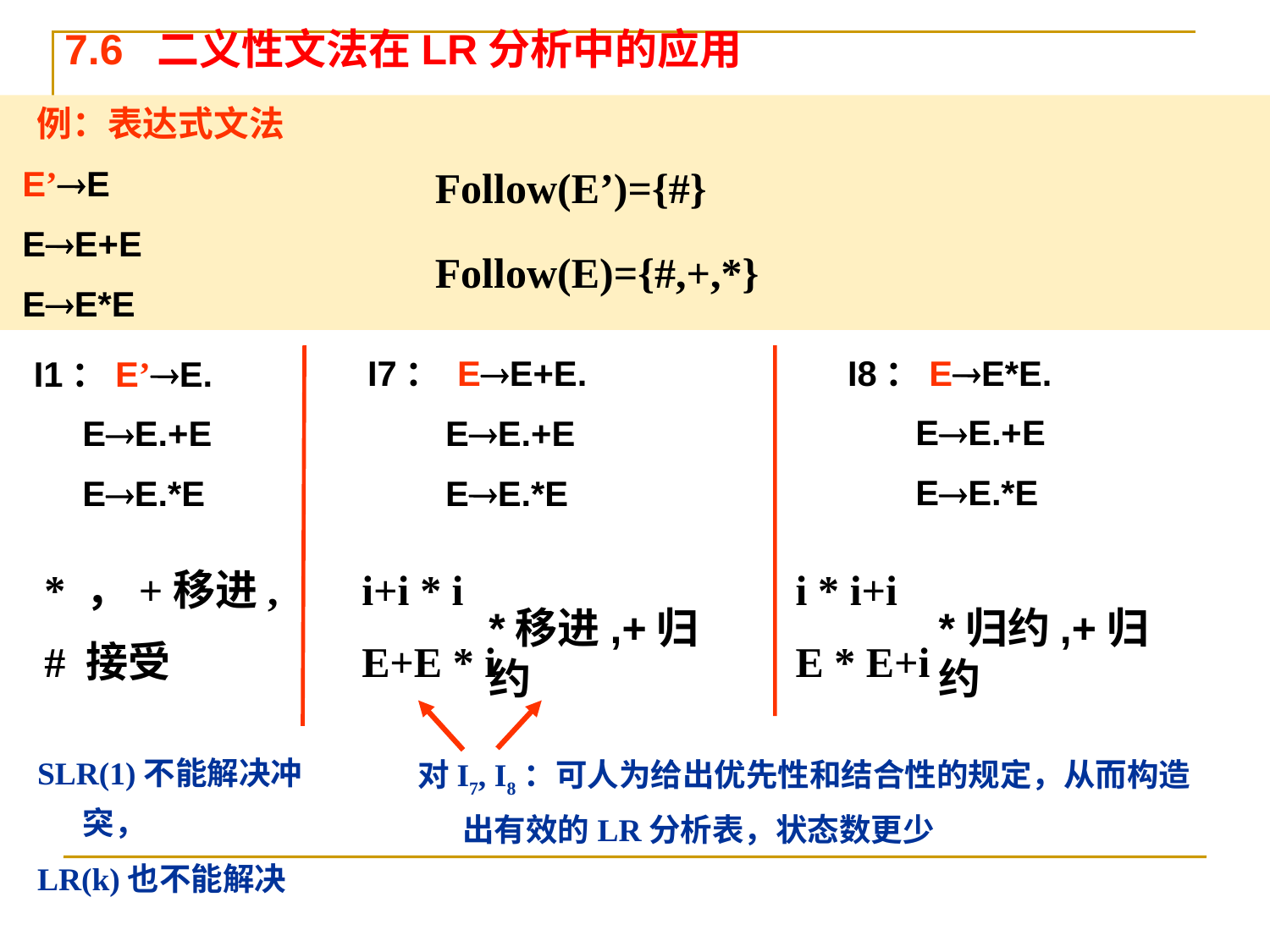

7.6  二义性文法在LR分析中的应用
  例：表达式文法
 E’→E
 E→E+E
 E→E*E
Follow(E’)={#}
Follow(E)={#,+,*}
I8：E→E*E.
       E→E.+E
       E→E.*E
I7： E→E+E.
        E→E.+E
        E→E.*E
I1：E’→E.
     E→E.+E
     E→E.*E

* ，+移进,
# 接受
i+i * i
E+E * i
i * i+i
E * E+i
*移进,+归约
*归约,+归约

SLR(1)不能解决冲突，
LR(k)也不能解决
对I7, I8：可人为给出优先性和结合性的规定，从而构造出有效的LR分析表，状态数更少
96